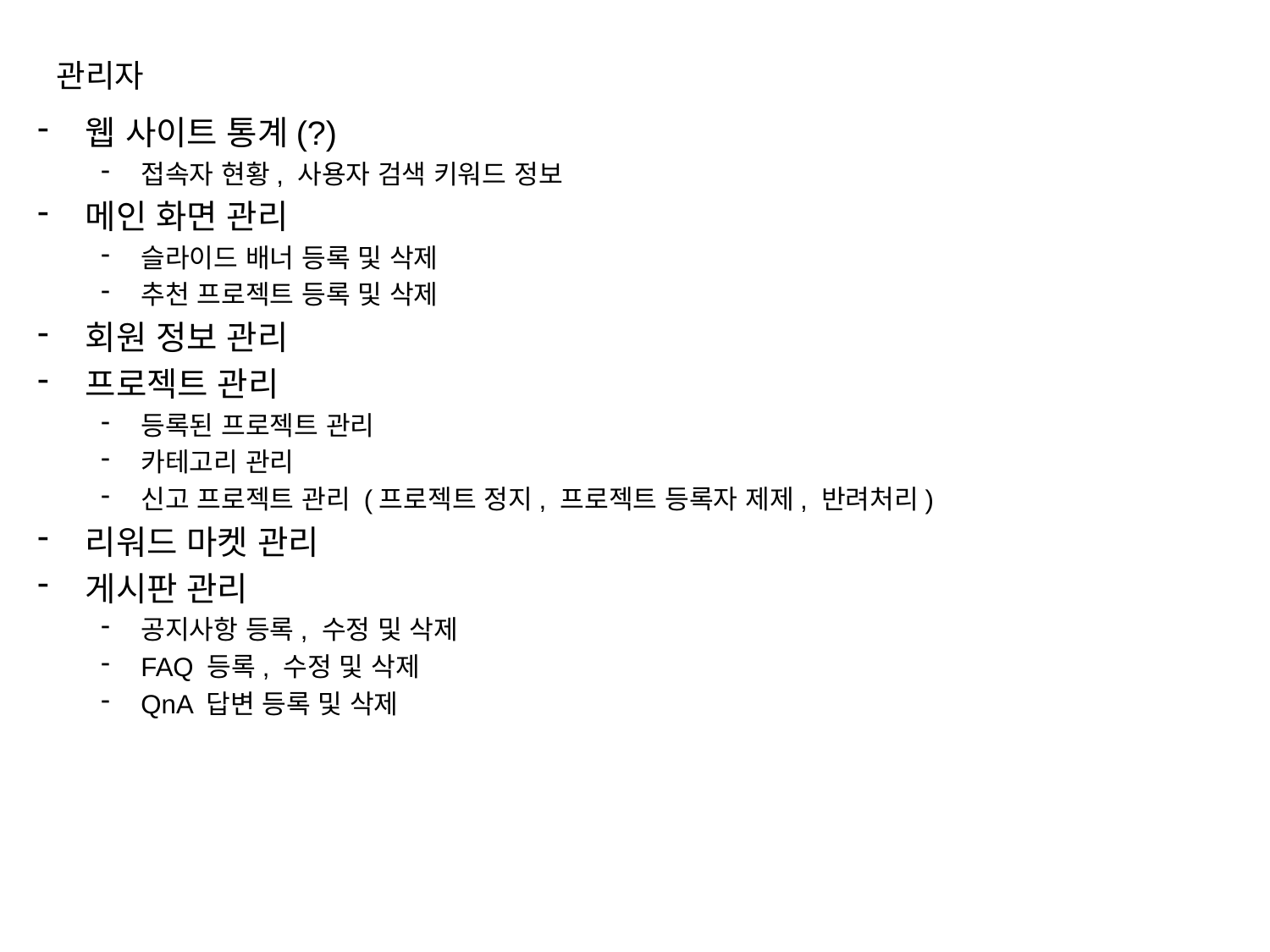

관리자
웹 사이트 통계(?)
접속자 현황, 사용자 검색 키워드 정보
메인 화면 관리
슬라이드 배너 등록 및 삭제
추천 프로젝트 등록 및 삭제
회원 정보 관리
프로젝트 관리
등록된 프로젝트 관리
카테고리 관리
신고 프로젝트 관리 (프로젝트 정지, 프로젝트 등록자 제제, 반려처리)
리워드 마켓 관리
게시판 관리
공지사항 등록, 수정 및 삭제
FAQ 등록, 수정 및 삭제
QnA 답변 등록 및 삭제